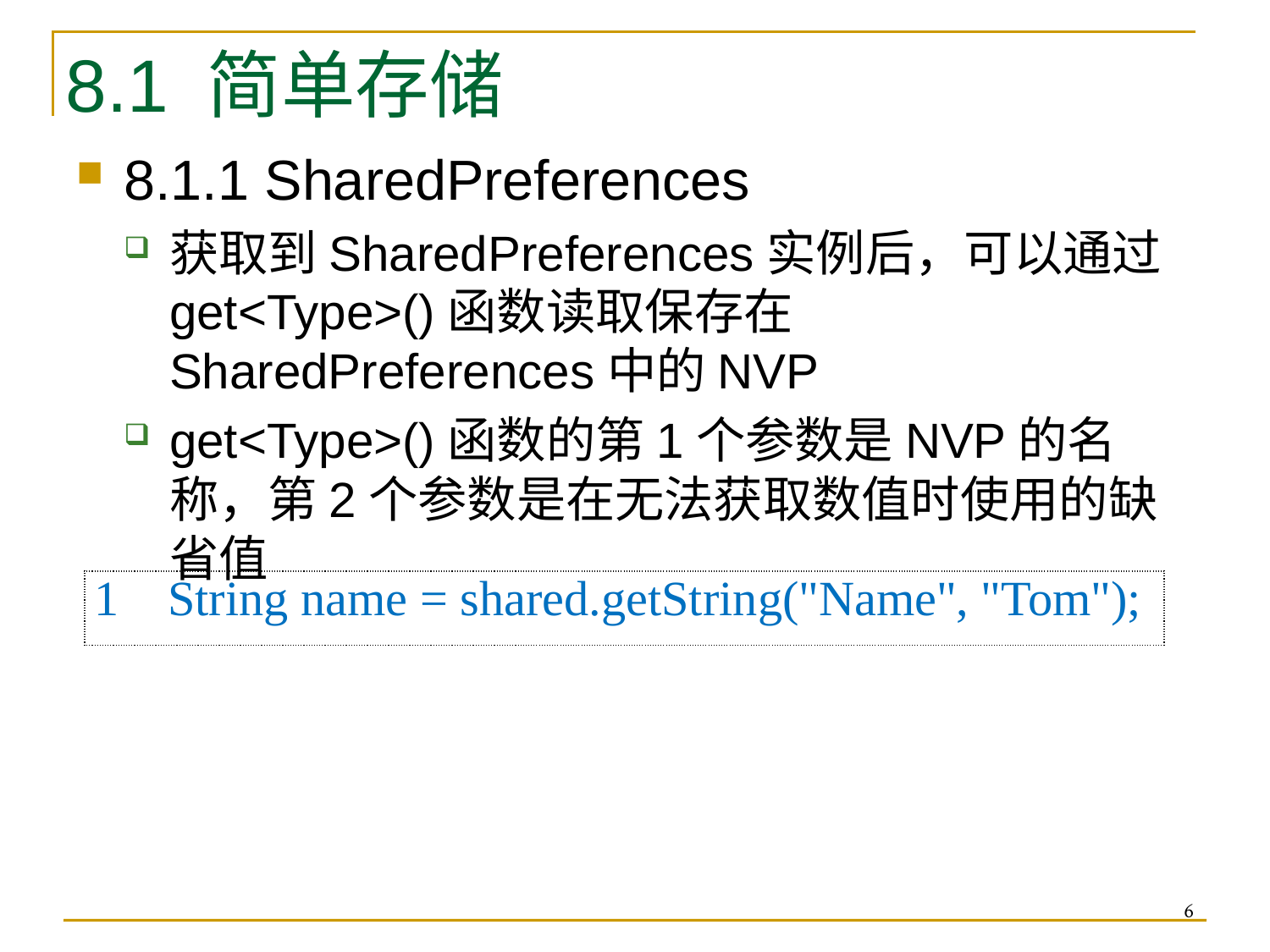

# 8.1 简单存储
8.1.1 SharedPreferences
获取到SharedPreferences实例后，可以通过get<Type>()函数读取保存在SharedPreferences中的NVP
get<Type>()函数的第1个参数是NVP的名称，第2个参数是在无法获取数值时使用的缺省值
| 1 String name = shared.getString("Name", "Tom"); |
| --- |
6